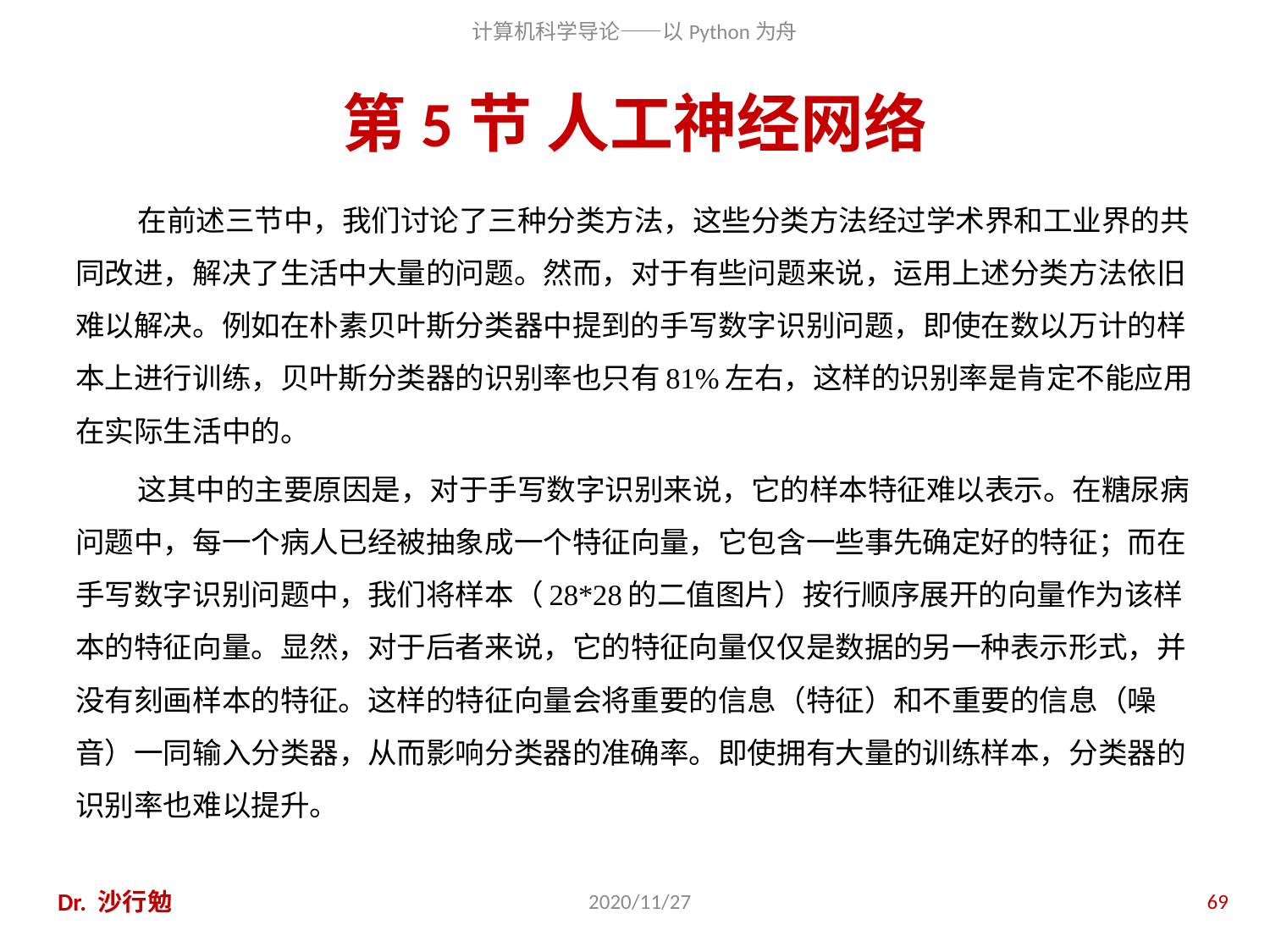

# 第5节 人工神经网络
在前述三节中，我们讨论了三种分类方法，这些分类方法经过学术界和工业界的共同改进，解决了生活中大量的问题。然而，对于有些问题来说，运用上述分类方法依旧难以解决。例如在朴素贝叶斯分类器中提到的手写数字识别问题，即使在数以万计的样本上进行训练，贝叶斯分类器的识别率也只有81%左右，这样的识别率是肯定不能应用在实际生活中的。
这其中的主要原因是，对于手写数字识别来说，它的样本特征难以表示。在糖尿病问题中，每一个病人已经被抽象成一个特征向量，它包含一些事先确定好的特征；而在手写数字识别问题中，我们将样本（28*28的二值图片）按行顺序展开的向量作为该样本的特征向量。显然，对于后者来说，它的特征向量仅仅是数据的另一种表示形式，并没有刻画样本的特征。这样的特征向量会将重要的信息（特征）和不重要的信息（噪音）一同输入分类器，从而影响分类器的准确率。即使拥有大量的训练样本，分类器的识别率也难以提升。
Dr. 沙行勉
2020/11/27
69